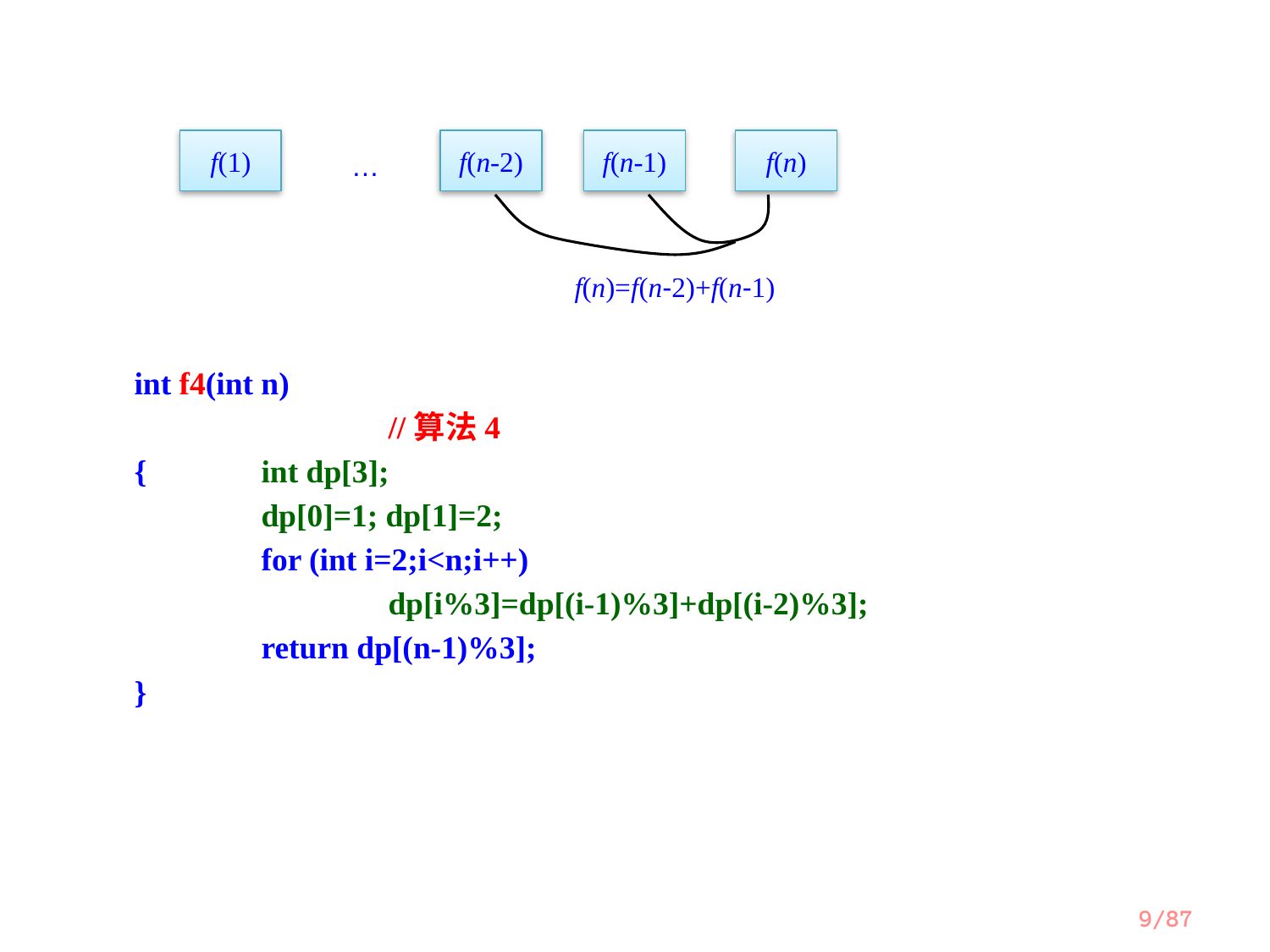

f(1)
f(n-2)
f(n-1)
f(n)
…

f(n)=f(n-2)+f(n-1)
int f4(int n)								//算法4
{	int dp[3];
	dp[0]=1; dp[1]=2;
	for (int i=2;i<n;i++)
		dp[i%3]=dp[(i-1)%3]+dp[(i-2)%3];
	return dp[(n-1)%3];
}
9/87